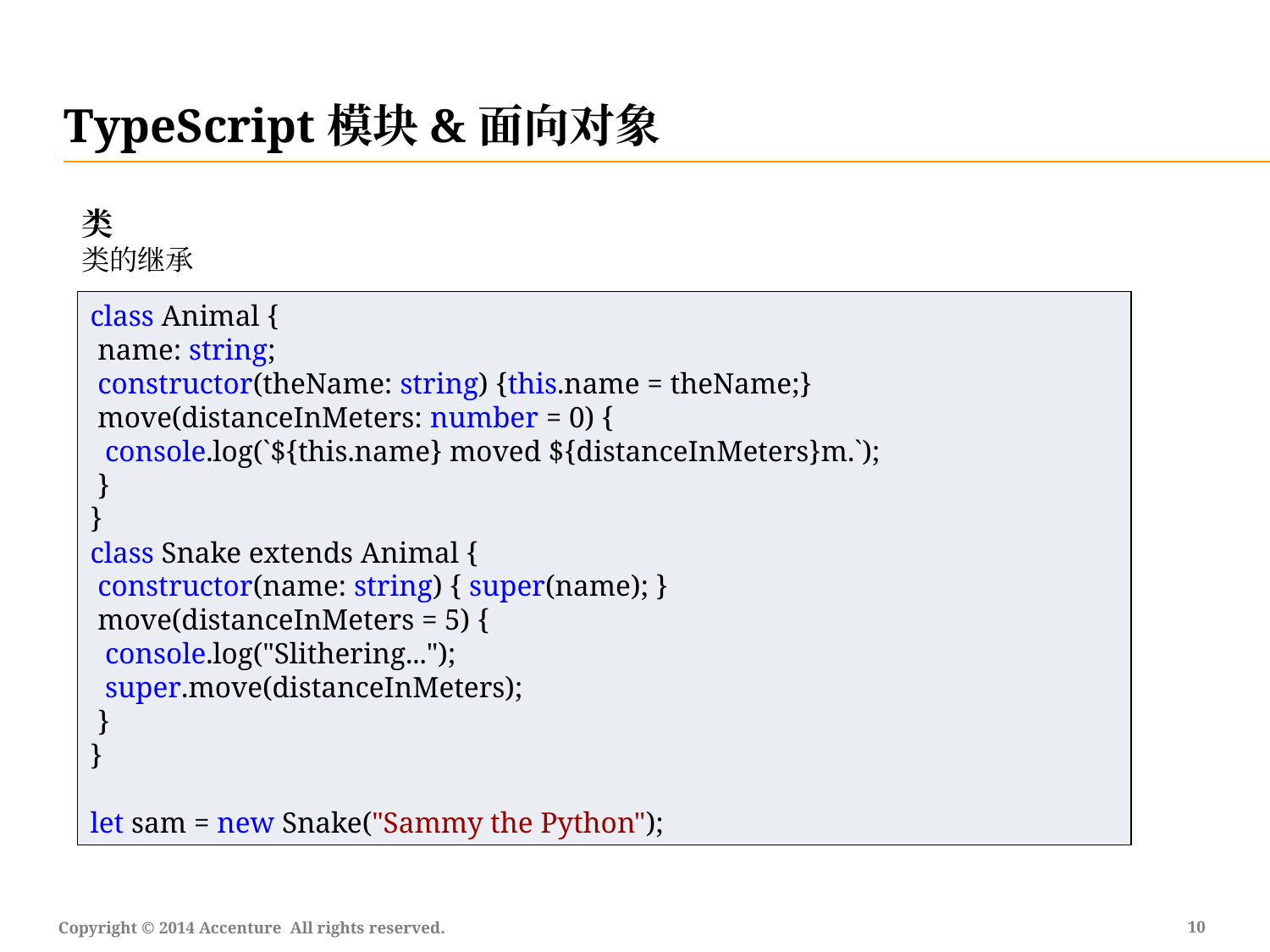

TypeScript模块&面向对象
类
类的继承

class Animal {
 name: string;
 constructor(theName: string) {this.name = theName;}
 move(distanceInMeters: number = 0) {
  console.log(`${this.name} moved ${distanceInMeters}m.`);
 }
}
class Snake extends Animal {
 constructor(name: string) { super(name); }
 move(distanceInMeters = 5) {
  console.log("Slithering...");
  super.move(distanceInMeters);
 }
}

let sam = new Snake("Sammy the Python");
10
Copyright © 2014 Accenture  All rights reserved.